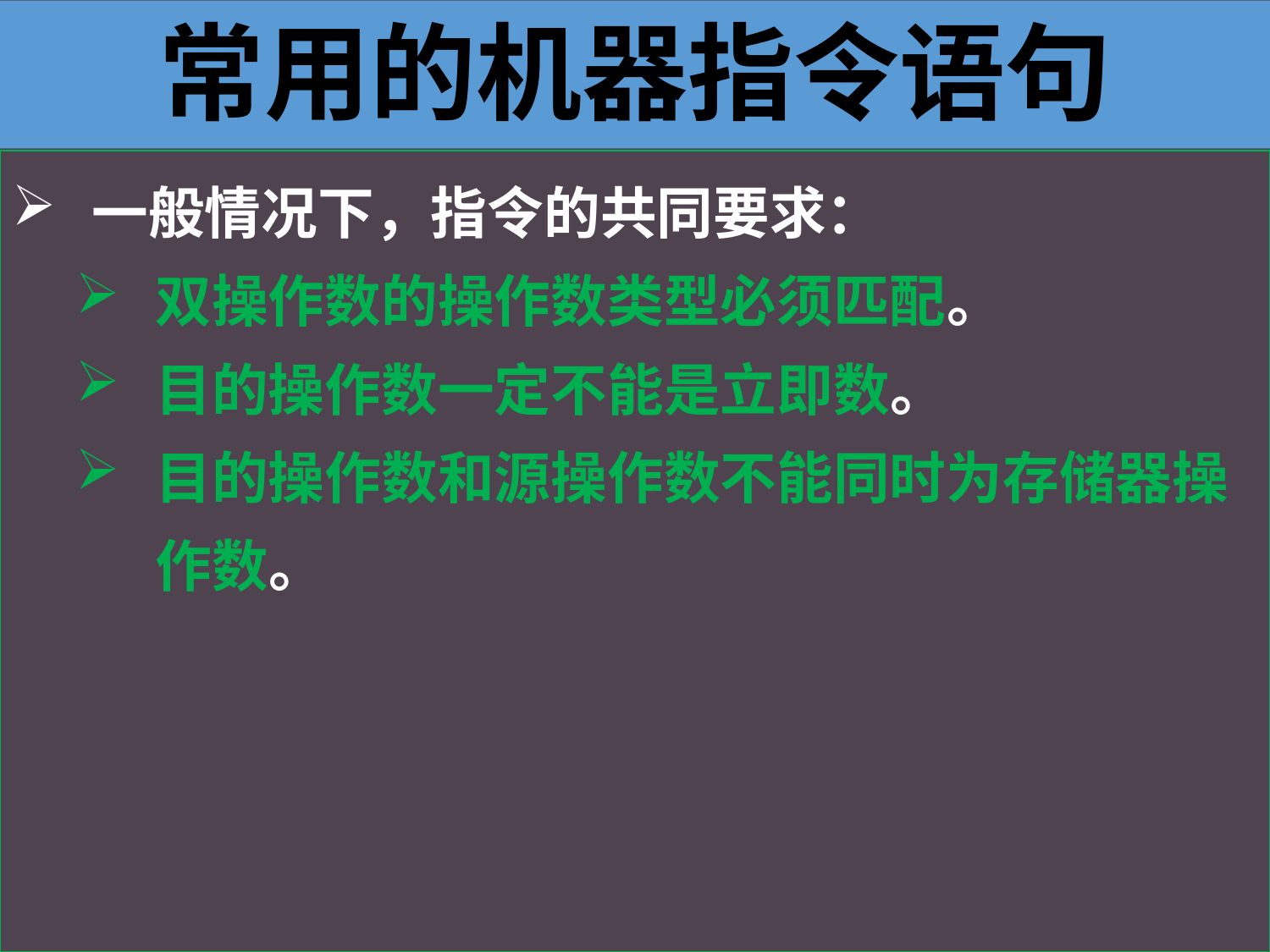

常用的机器指令语句
一般情况下，指令的共同要求：
双操作数的操作数类型必须匹配。
目的操作数一定不能是立即数。
目的操作数和源操作数不能同时为存储器操作数。